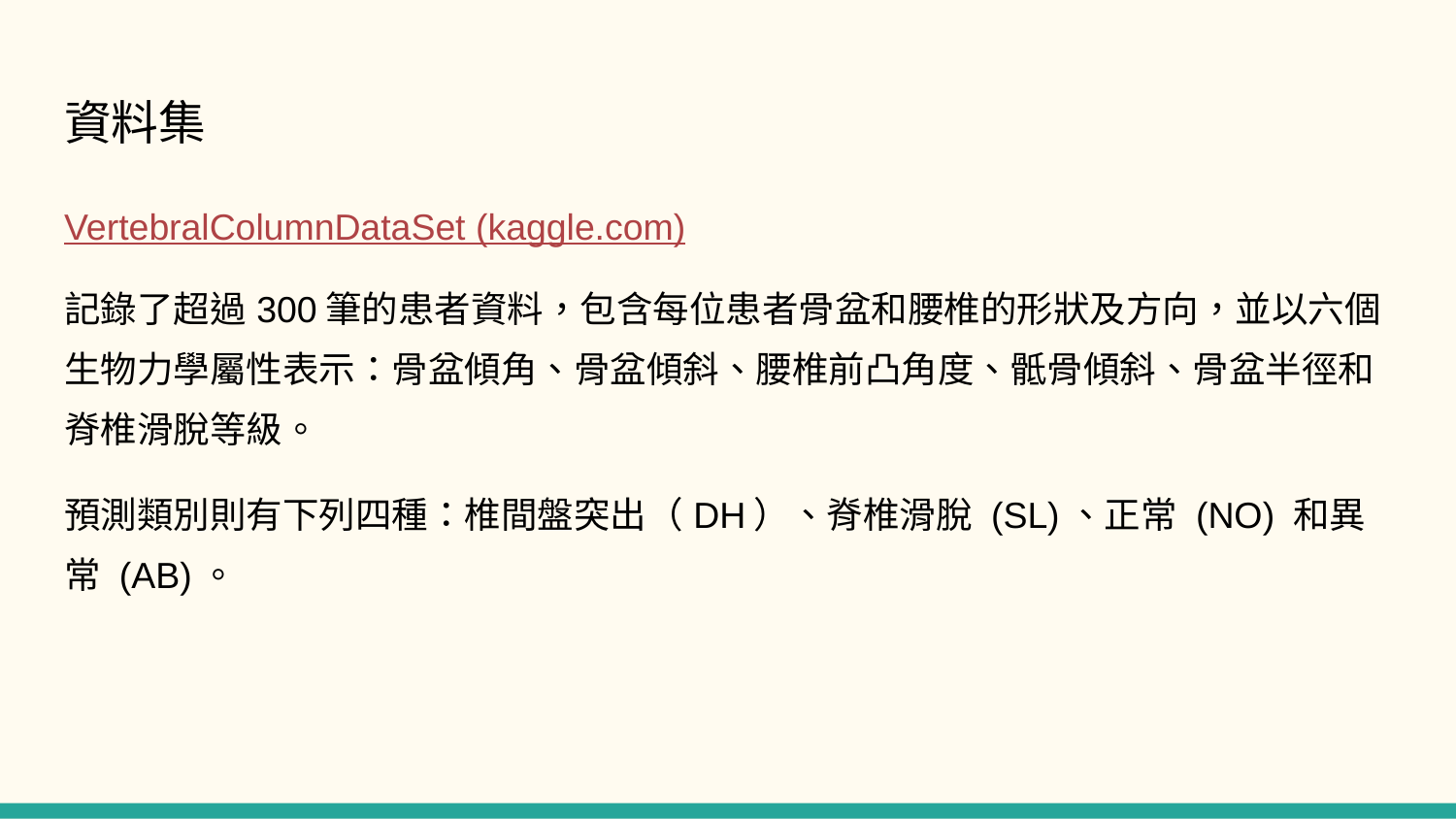

# 資料集
VertebralColumnDataSet (kaggle.com)
記錄了超過300筆的患者資料，包含每位患者骨盆和腰椎的形狀及方向，並以六個生物力學屬性表示：骨盆傾角、骨盆傾斜、腰椎前凸角度、骶骨傾斜、骨盆半徑和脊椎滑脫等級。
預測類別則有下列四種：椎間盤突出（DH）、脊椎滑脫 (SL)、正常 (NO) 和異常 (AB)。